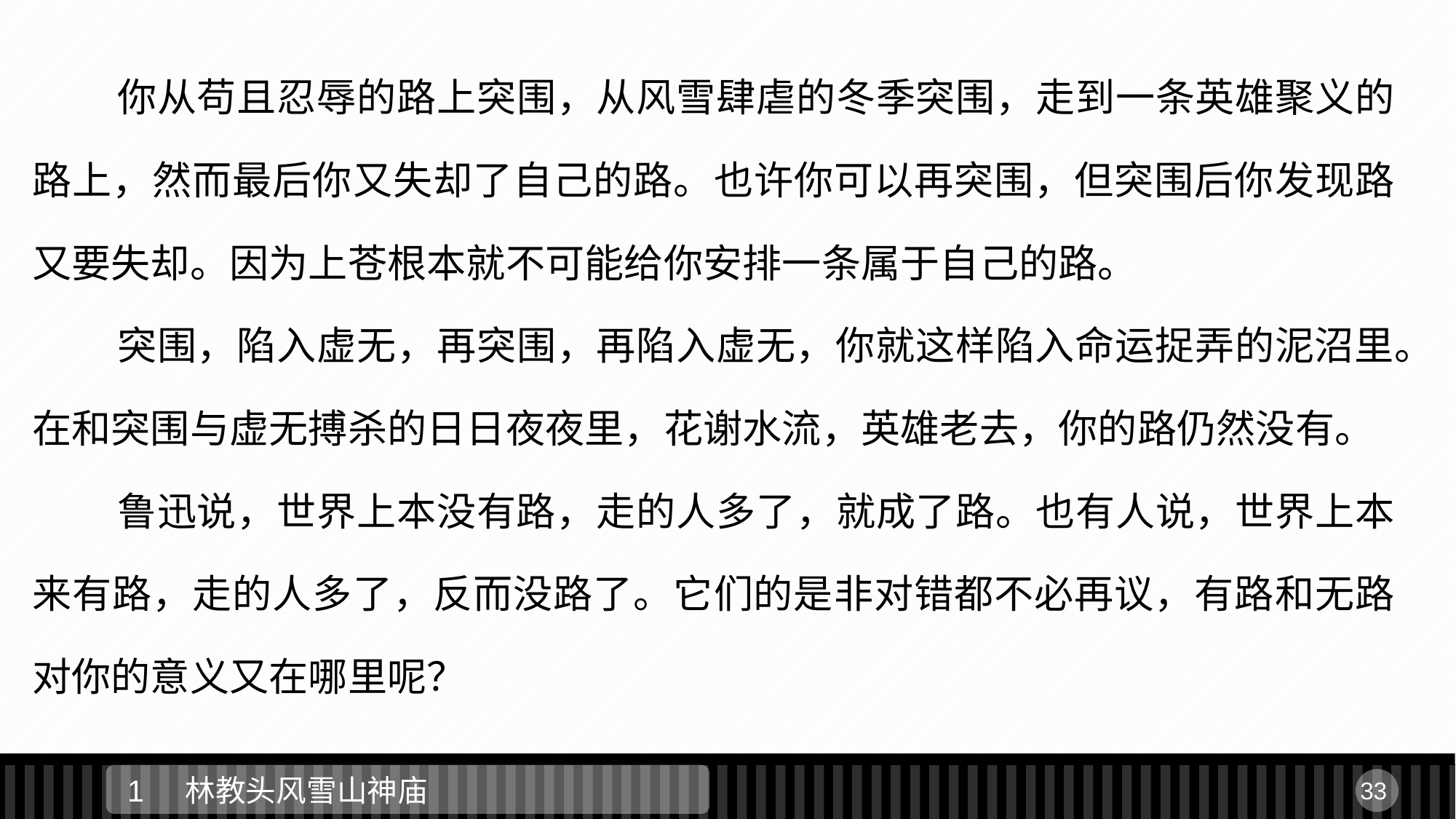

你从苟且忍辱的路上突围，从风雪肆虐的冬季突围，走到一条英雄聚义的路上，然而最后你又失却了自己的路。也许你可以再突围，但突围后你发现路又要失却。因为上苍根本就不可能给你安排一条属于自己的路。
        突围，陷入虚无，再突围，再陷入虚无，你就这样陷入命运捉弄的泥沼里。在和突围与虚无搏杀的日日夜夜里，花谢水流，英雄老去，你的路仍然没有。
        鲁迅说，世界上本没有路，走的人多了，就成了路。也有人说，世界上本来有路，走的人多了，反而没路了。它们的是非对错都不必再议，有路和无路对你的意义又在哪里呢？